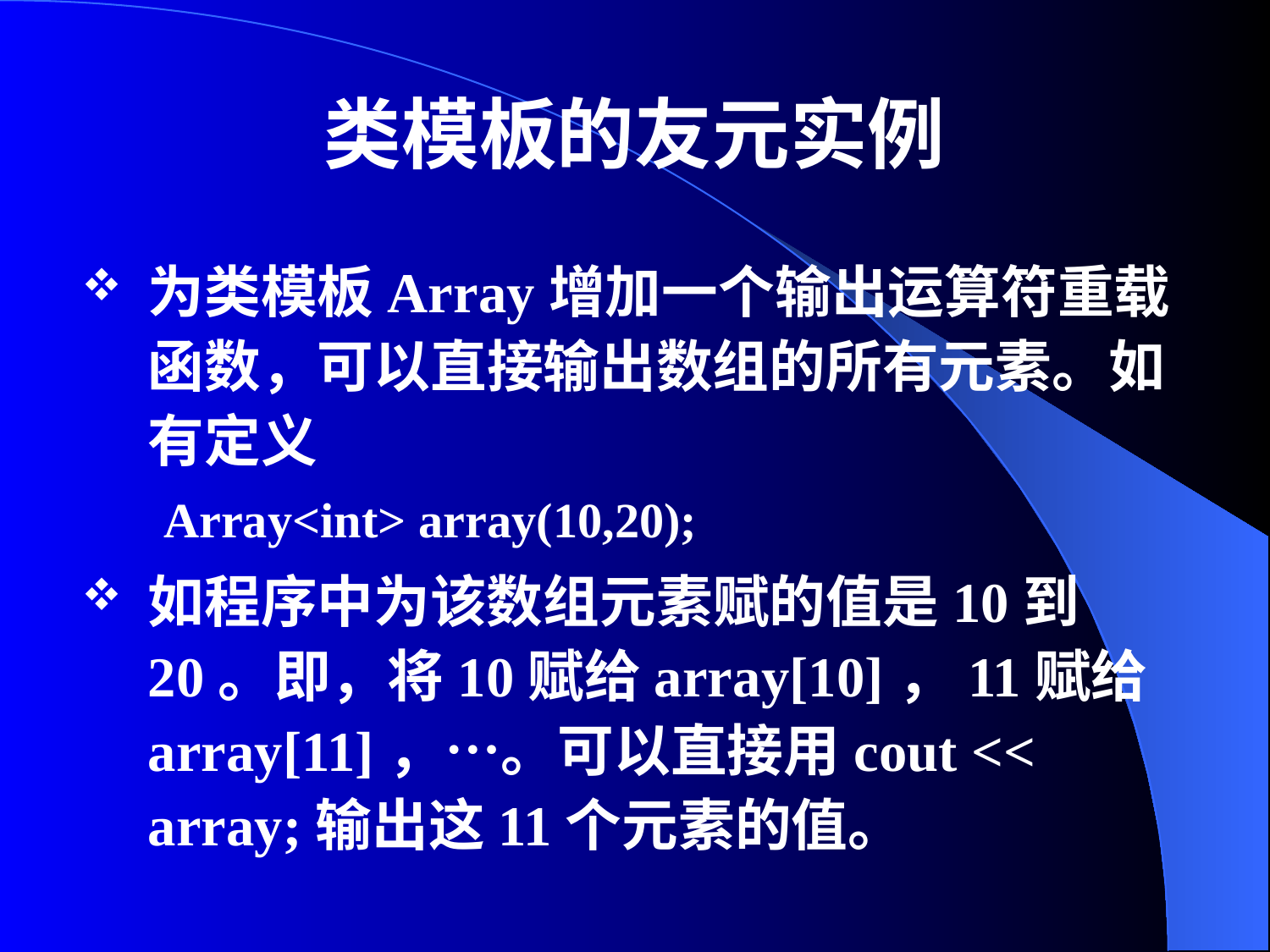

# 类模板的友元实例
为类模板Array增加一个输出运算符重载函数，可以直接输出数组的所有元素。如有定义
Array<int> array(10,20);
如程序中为该数组元素赋的值是10到20。即，将10赋给array[10]，11赋给array[11]，…。可以直接用cout << array;输出这11个元素的值。